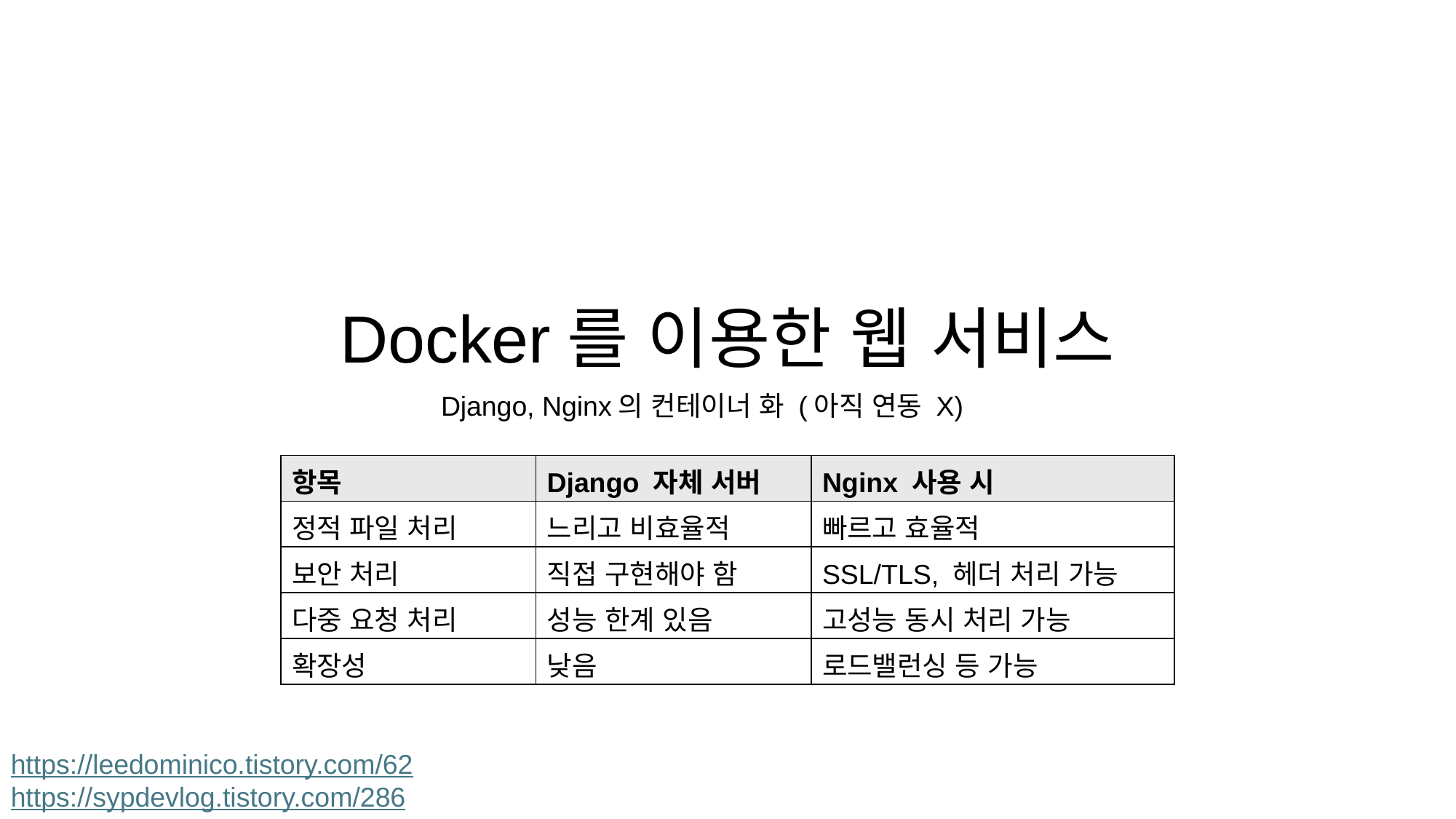

# Docker를 이용한 웹 서비스
Django, Nginx의 컨테이너 화 (아직 연동 X)
| 항목 | Django 자체 서버 | Nginx 사용 시 |
| --- | --- | --- |
| 정적 파일 처리 | 느리고 비효율적 | 빠르고 효율적 |
| 보안 처리 | 직접 구현해야 함 | SSL/TLS, 헤더 처리 가능 |
| 다중 요청 처리 | 성능 한계 있음 | 고성능 동시 처리 가능 |
| 확장성 | 낮음 | 로드밸런싱 등 가능 |
https://leedominico.tistory.com/62
https://sypdevlog.tistory.com/286